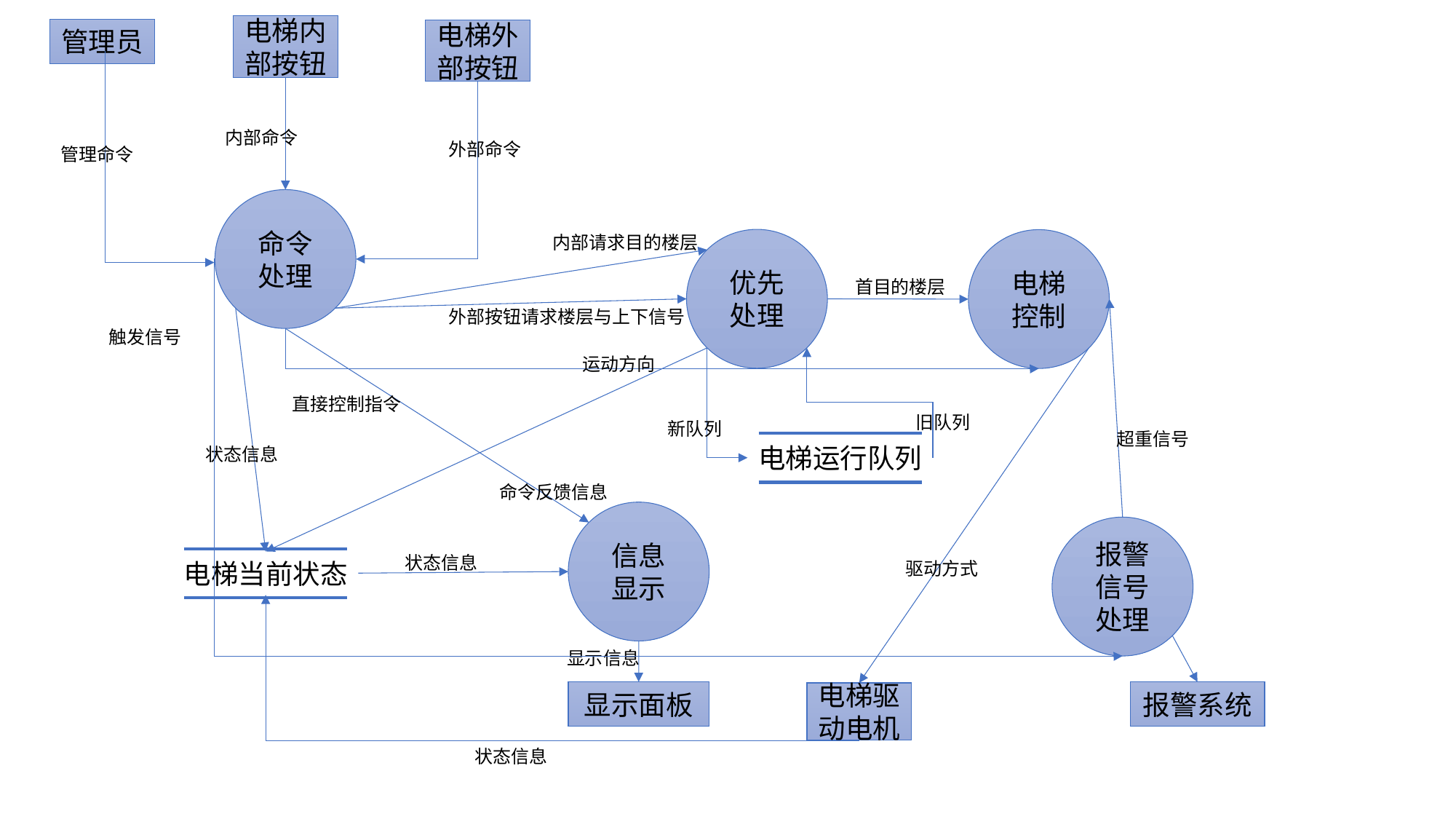

电梯内部按钮
管理员
电梯外部按钮
内部命令
外部命令
管理命令
命令处理
内部请求目的楼层
优先处理
电梯控制
首目的楼层
外部按钮请求楼层与上下信号
触发信号
运动方向
直接控制指令
旧队列
新队列
超重信号
电梯运行队列
状态信息
命令反馈信息
信息显示
报警信号处理
状态信息
电梯当前状态
驱动方式
显示信息
显示面板
报警系统
电梯驱动电机
状态信息